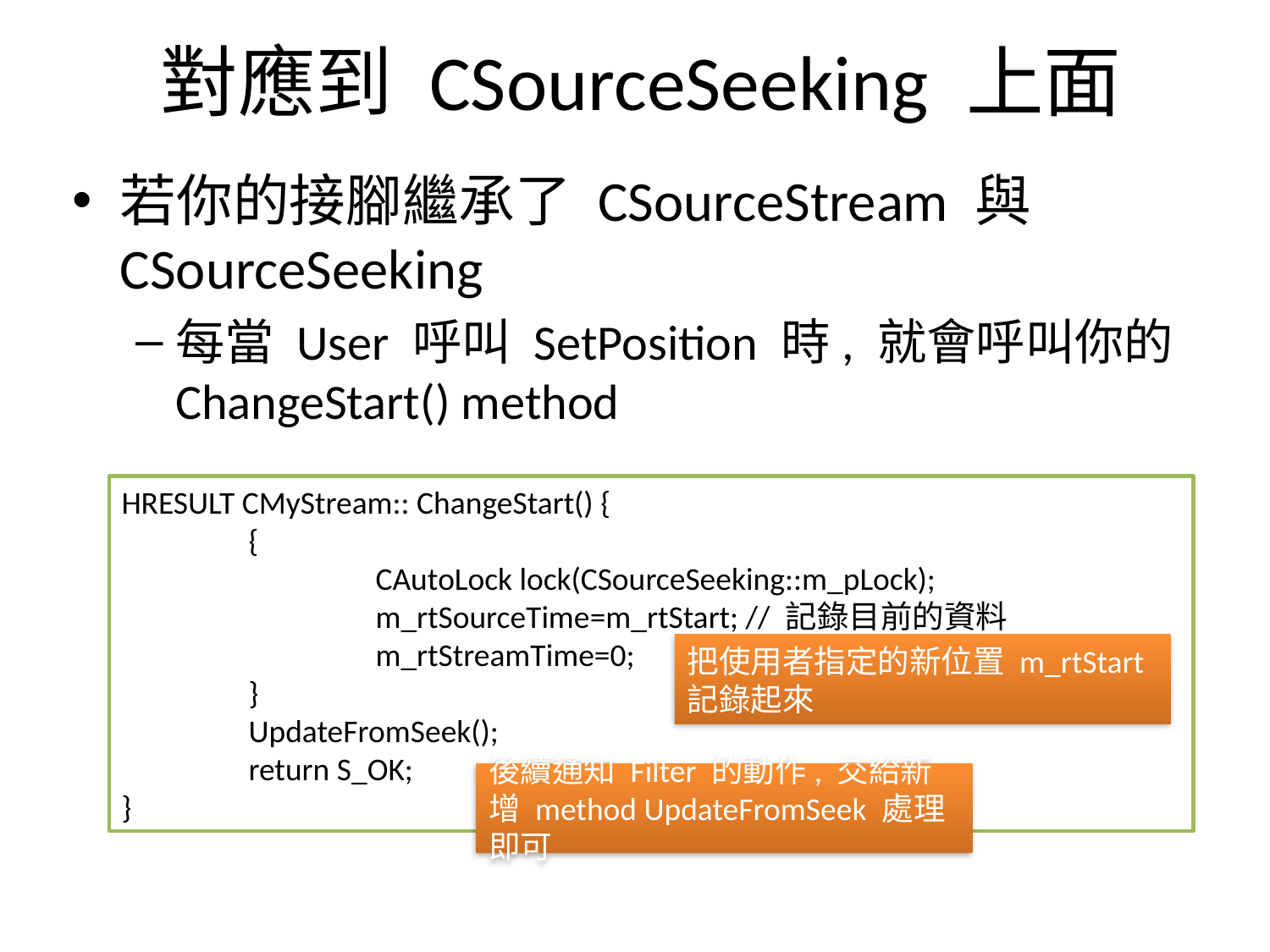

# 對應到 CSourceSeeking 上面
若你的接腳繼承了 CSourceStream 與 CSourceSeeking
每當 User 呼叫 SetPosition 時, 就會呼叫你的 ChangeStart() method
HRESULT CMyStream:: ChangeStart() {
	{
		CAutoLock lock(CSourceSeeking::m_pLock);
		m_rtSourceTime=m_rtStart; // 記錄目前的資料
		m_rtStreamTime=0;
	}
	UpdateFromSeek();
	return S_OK;
}
把使用者指定的新位置 m_rtStart 記錄起來
後續通知 Filter 的動作, 交給新增 method UpdateFromSeek 處理即可